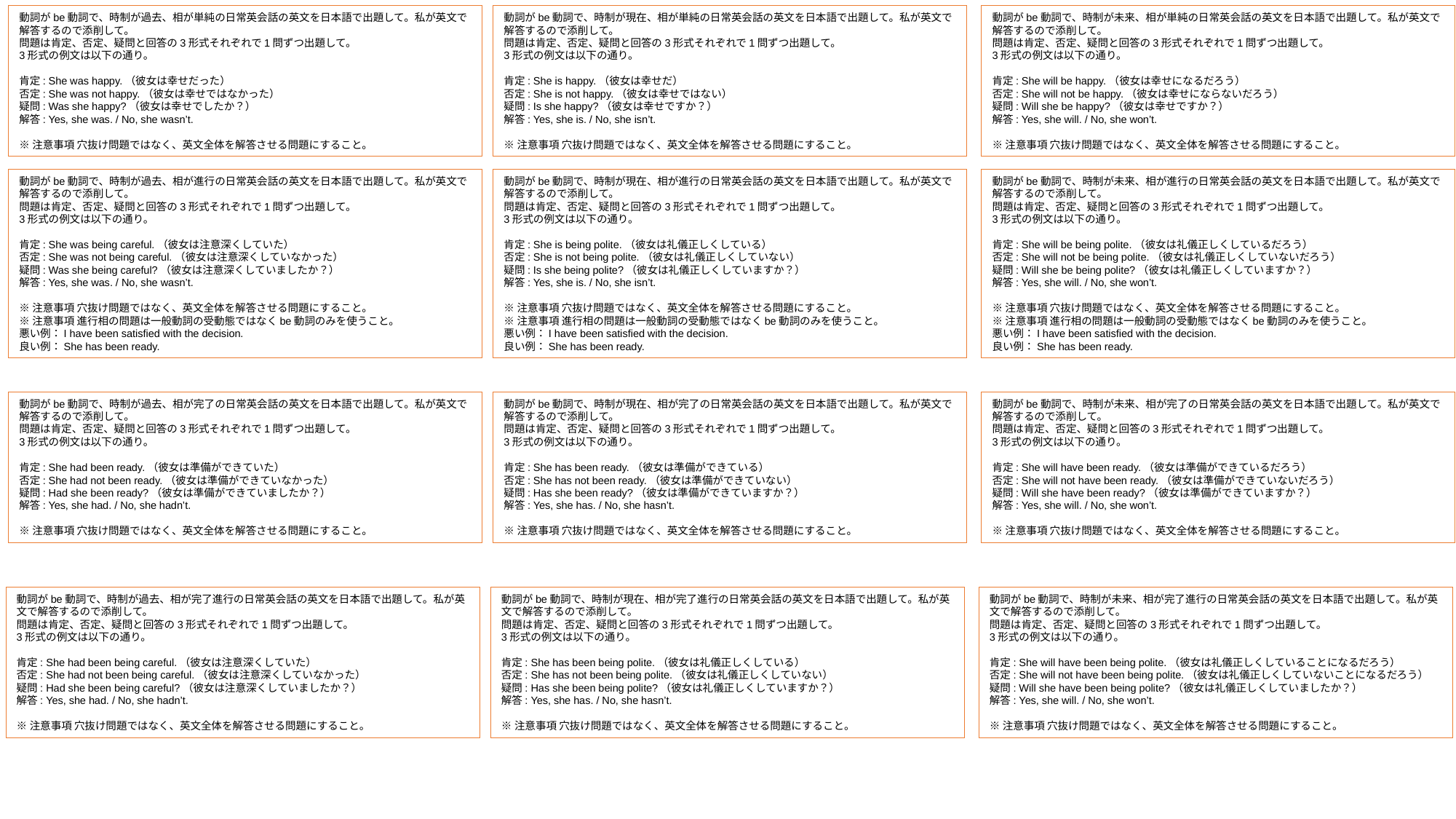

動詞がbe動詞で、時制が過去、相が単純の日常英会話の英文を日本語で出題して。私が英文で解答するので添削して。
問題は肯定、否定、疑問と回答の3形式それぞれで1問ずつ出題して。
3形式の例文は以下の通り。

肯定: She was happy.（彼女は幸せだった）
否定: She was not happy.（彼女は幸せではなかった）
疑問: Was she happy?（彼女は幸せでしたか？）
解答: Yes, she was. / No, she wasn’t.

※注意事項 穴抜け問題ではなく、英文全体を解答させる問題にすること。
動詞がbe動詞で、時制が現在、相が単純の日常英会話の英文を日本語で出題して。私が英文で解答するので添削して。
問題は肯定、否定、疑問と回答の3形式それぞれで1問ずつ出題して。
3形式の例文は以下の通り。

肯定: She is happy.（彼女は幸せだ）
否定: She is not happy.（彼女は幸せではない）
疑問: Is she happy?（彼女は幸せですか？）
解答: Yes, she is. / No, she isn’t.

※注意事項 穴抜け問題ではなく、英文全体を解答させる問題にすること。
動詞がbe動詞で、時制が未来、相が単純の日常英会話の英文を日本語で出題して。私が英文で解答するので添削して。
問題は肯定、否定、疑問と回答の3形式それぞれで1問ずつ出題して。
3形式の例文は以下の通り。

肯定: She will be happy.（彼女は幸せになるだろう）
否定: She will not be happy.（彼女は幸せにならないだろう）
疑問: Will she be happy?（彼女は幸せですか？）
解答: Yes, she will. / No, she won’t.

※注意事項 穴抜け問題ではなく、英文全体を解答させる問題にすること。
動詞がbe動詞で、時制が過去、相が進行の日常英会話の英文を日本語で出題して。私が英文で解答するので添削して。
問題は肯定、否定、疑問と回答の3形式それぞれで1問ずつ出題して。
3形式の例文は以下の通り。

肯定: She was being careful.（彼女は注意深くしていた）
否定: She was not being careful.（彼女は注意深くしていなかった）
疑問: Was she being careful?（彼女は注意深くしていましたか？）
解答: Yes, she was. / No, she wasn’t.

※注意事項 穴抜け問題ではなく、英文全体を解答させる問題にすること。
※注意事項 進行相の問題は一般動詞の受動態ではなくbe動詞のみを使うこと。
悪い例：I have been satisfied with the decision.
良い例：She has been ready.
動詞がbe動詞で、時制が現在、相が進行の日常英会話の英文を日本語で出題して。私が英文で解答するので添削して。
問題は肯定、否定、疑問と回答の3形式それぞれで1問ずつ出題して。
3形式の例文は以下の通り。

肯定: She is being polite.（彼女は礼儀正しくしている）
否定: She is not being polite.（彼女は礼儀正しくしていない）
疑問: Is she being polite?（彼女は礼儀正しくしていますか？）
解答: Yes, she is. / No, she isn’t.

※注意事項 穴抜け問題ではなく、英文全体を解答させる問題にすること。
※注意事項 進行相の問題は一般動詞の受動態ではなくbe動詞のみを使うこと。
悪い例：I have been satisfied with the decision.
良い例：She has been ready.
動詞がbe動詞で、時制が未来、相が進行の日常英会話の英文を日本語で出題して。私が英文で解答するので添削して。
問題は肯定、否定、疑問と回答の3形式それぞれで1問ずつ出題して。
3形式の例文は以下の通り。

肯定: She will be being polite.（彼女は礼儀正しくしているだろう）
否定: She will not be being polite.（彼女は礼儀正しくしていないだろう）
疑問: Will she be being polite?（彼女は礼儀正しくしていますか？）
解答: Yes, she will. / No, she won’t.

※注意事項 穴抜け問題ではなく、英文全体を解答させる問題にすること。
※注意事項 進行相の問題は一般動詞の受動態ではなくbe動詞のみを使うこと。
悪い例：I have been satisfied with the decision.
良い例：She has been ready.
動詞がbe動詞で、時制が過去、相が完了の日常英会話の英文を日本語で出題して。私が英文で解答するので添削して。
問題は肯定、否定、疑問と回答の3形式それぞれで1問ずつ出題して。
3形式の例文は以下の通り。

肯定: She had been ready.（彼女は準備ができていた）
否定: She had not been ready.（彼女は準備ができていなかった）
疑問: Had she been ready?（彼女は準備ができていましたか？）
解答: Yes, she had. / No, she hadn’t.

※注意事項 穴抜け問題ではなく、英文全体を解答させる問題にすること。
動詞がbe動詞で、時制が現在、相が完了の日常英会話の英文を日本語で出題して。私が英文で解答するので添削して。
問題は肯定、否定、疑問と回答の3形式それぞれで1問ずつ出題して。
3形式の例文は以下の通り。

肯定: She has been ready.（彼女は準備ができている）
否定: She has not been ready.（彼女は準備ができていない）
疑問: Has she been ready?（彼女は準備ができていますか？）
解答: Yes, she has. / No, she hasn’t.

※注意事項 穴抜け問題ではなく、英文全体を解答させる問題にすること。
動詞がbe動詞で、時制が未来、相が完了の日常英会話の英文を日本語で出題して。私が英文で解答するので添削して。
問題は肯定、否定、疑問と回答の3形式それぞれで1問ずつ出題して。
3形式の例文は以下の通り。

肯定: She will have been ready.（彼女は準備ができているだろう）
否定: She will not have been ready.（彼女は準備ができていないだろう）
疑問: Will she have been ready?（彼女は準備ができていますか？）
解答: Yes, she will. / No, she won’t.

※注意事項 穴抜け問題ではなく、英文全体を解答させる問題にすること。
動詞がbe動詞で、時制が過去、相が完了進行の日常英会話の英文を日本語で出題して。私が英文で解答するので添削して。
問題は肯定、否定、疑問と回答の3形式それぞれで1問ずつ出題して。
3形式の例文は以下の通り。

肯定: She had been being careful.（彼女は注意深くしていた）
否定: She had not been being careful.（彼女は注意深くしていなかった）
疑問: Had she been being careful?（彼女は注意深くしていましたか？）
解答: Yes, she had. / No, she hadn’t.

※注意事項 穴抜け問題ではなく、英文全体を解答させる問題にすること。
動詞がbe動詞で、時制が現在、相が完了進行の日常英会話の英文を日本語で出題して。私が英文で解答するので添削して。
問題は肯定、否定、疑問と回答の3形式それぞれで1問ずつ出題して。
3形式の例文は以下の通り。

肯定: She has been being polite.（彼女は礼儀正しくしている）
否定: She has not been being polite.（彼女は礼儀正しくしていない）
疑問: Has she been being polite?（彼女は礼儀正しくしていますか？）
解答: Yes, she has. / No, she hasn’t.

※注意事項 穴抜け問題ではなく、英文全体を解答させる問題にすること。
動詞がbe動詞で、時制が未来、相が完了進行の日常英会話の英文を日本語で出題して。私が英文で解答するので添削して。
問題は肯定、否定、疑問と回答の3形式それぞれで1問ずつ出題して。
3形式の例文は以下の通り。

肯定: She will have been being polite.（彼女は礼儀正しくしていることになるだろう）
否定: She will not have been being polite.（彼女は礼儀正しくしていないことになるだろう）
疑問: Will she have been being polite?（彼女は礼儀正しくしていましたか？）
解答: Yes, she will. / No, she won’t.

※注意事項 穴抜け問題ではなく、英文全体を解答させる問題にすること。